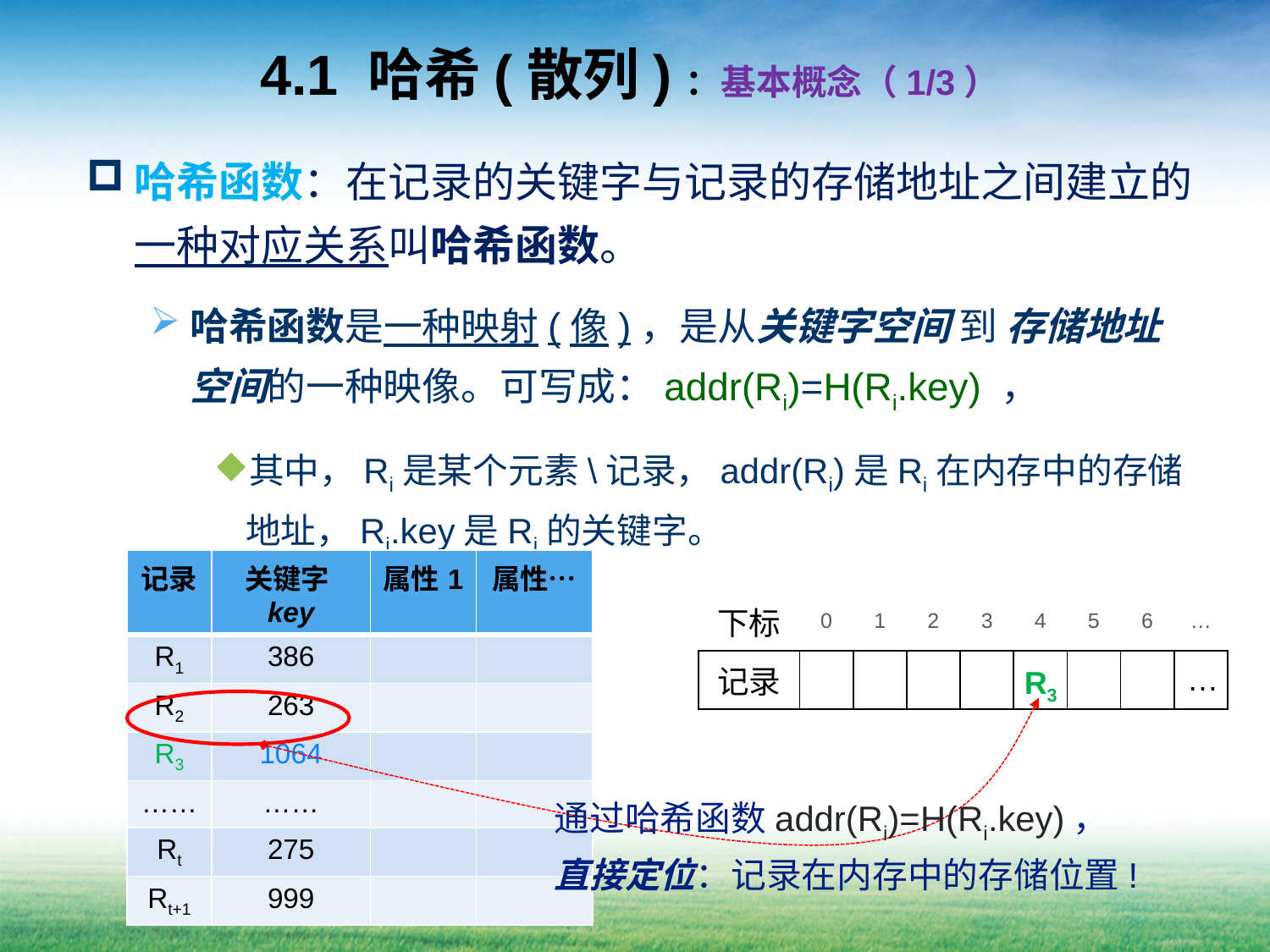

# 4.1 哈希(散列)：基本概念（1/3）
哈希函数：在记录的关键字与记录的存储地址之间建立的一种对应关系叫哈希函数。
哈希函数是一种映射(像)，是从关键字空间 到 存储地址空间的一种映像。可写成：addr(Ri)=H(Ri.key) ，
其中，Ri是某个元素\记录，addr(Ri)是Ri在内存中的存储地址，Ri.key是Ri的关键字。
| 记录 | 关键字key | 属性1 | 属性… |
| --- | --- | --- | --- |
| R1 | 386 |  |  |
| R2 | 263 |  |  |
| R3 | 1064 |  |  |
| …… | …… |  |  |
| Rt | 275 |  |  |
| Rt+1 | 999 |  |  |
| 下标 | 0 | 1 | 2 | 3 | 4 | 5 | 6 | … |
| --- | --- | --- | --- | --- | --- | --- | --- | --- |
| 记录 |  |  |  |  |  |  |  | … |
R3

通过哈希函数addr(Ri)=H(Ri.key)，
直接定位：记录在内存中的存储位置!